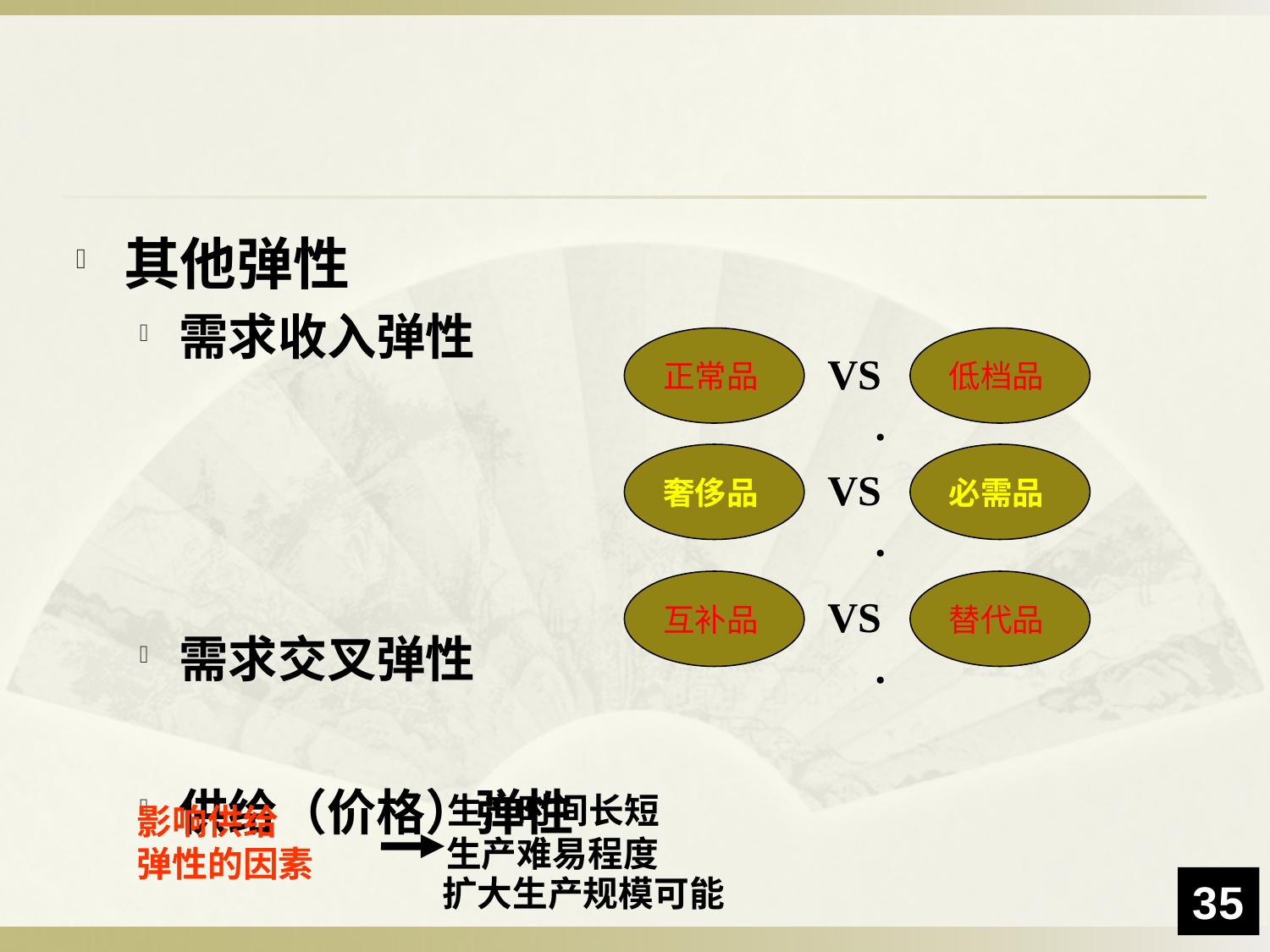

其他弹性
需求收入弹性

需求交叉弹性

供给（价格）弹性
正常品
低档品
VS.
奢侈品
必需品
VS.
互补品
替代品
VS.
生产时间长短
影响供给
弹性的因素
生产难易程度

扩大生产规模可能
35